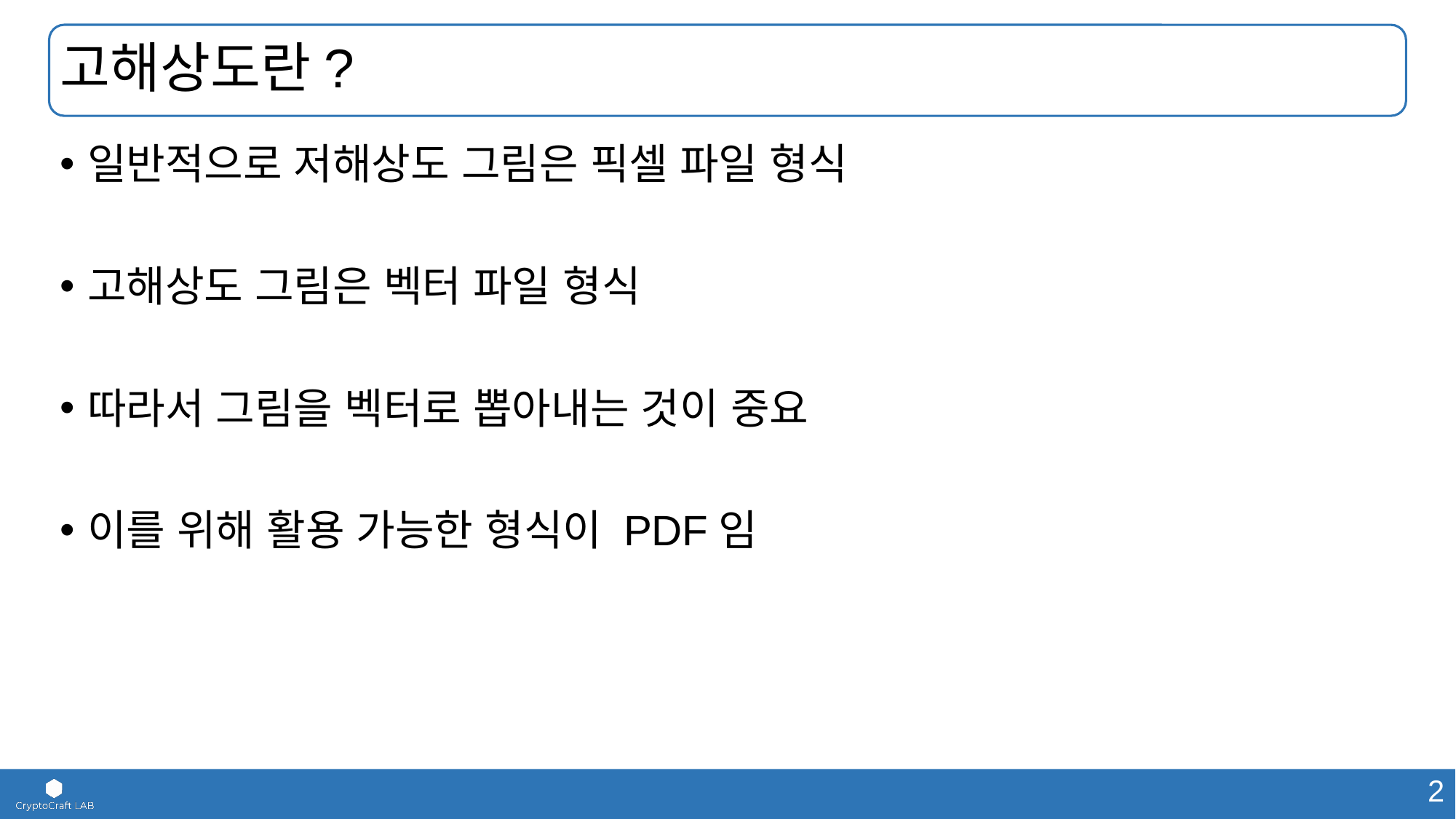

# 고해상도란?
일반적으로 저해상도 그림은 픽셀 파일 형식

고해상도 그림은 벡터 파일 형식

따라서 그림을 벡터로 뽑아내는 것이 중요

이를 위해 활용 가능한 형식이 PDF임